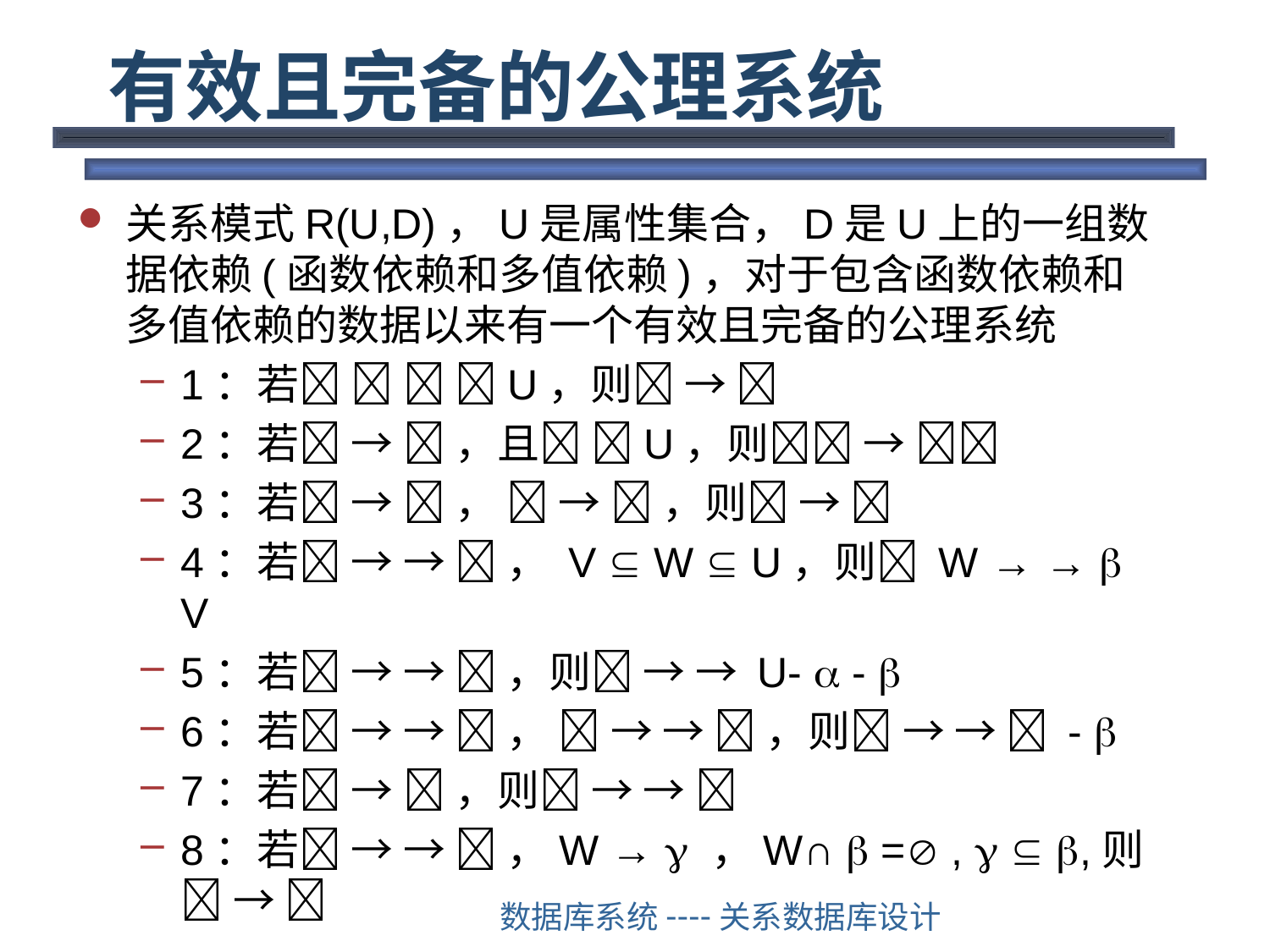

# 有效且完备的公理系统
关系模式R(U,D)，U是属性集合，D是U上的一组数据依赖(函数依赖和多值依赖)，对于包含函数依赖和多值依赖的数据以来有一个有效且完备的公理系统
1：若β ⊆ α ⊆U，则α → β
2：若α → β ，且γ ⊆U，则αγ → βγ
3：若α → β ， β → γ ，则α → γ
4：若α → → β ， V ⊆ W ⊆ U，则α W → → β V
5：若α → → β ，则α → → U- α - β
6：若α → → β ， β → → γ ，则α → → γ - β
7：若α → β ，则α → → β
8：若α → → β ，W → γ ，W∩ β =∅ , γ ⊆ β,则α → γ
数据库系统----关系数据库设计